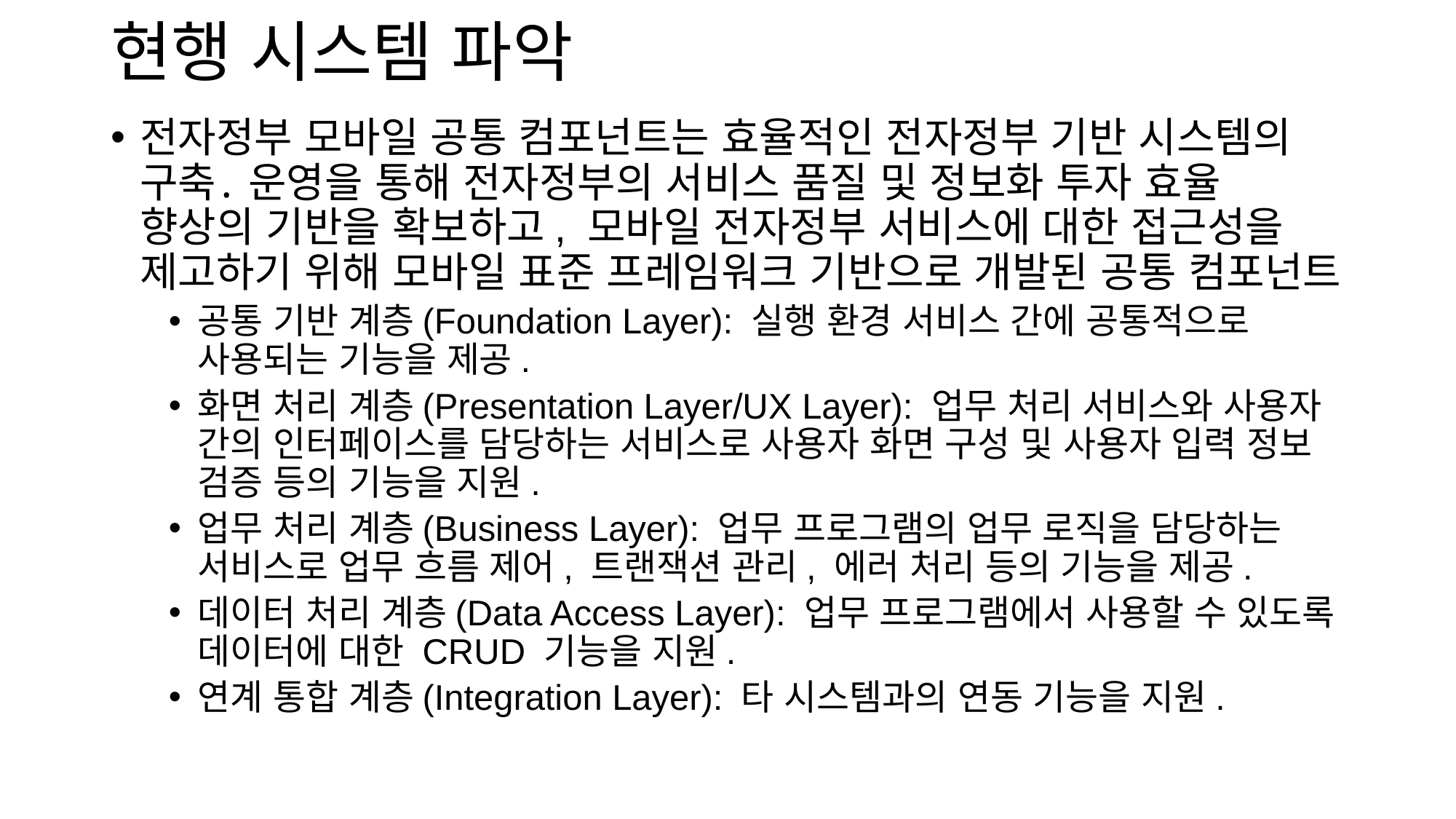

# 현행 시스템 파악
전자정부 모바일 공통 컴포넌트는 효율적인 전자정부 기반 시스템의 구축․ 운영을 통해 전자정부의 서비스 품질 및 정보화 투자 효율 향상의 기반을 확보하고, 모바일 전자정부 서비스에 대한 접근성을 제고하기 위해 모바일 표준 프레임워크 기반으로 개발된 공통 컴포넌트
공통 기반 계층(Foundation Layer): 실행 환경 서비스 간에 공통적으로 사용되는 기능을 제공.
화면 처리 계층(Presentation Layer/UX Layer): 업무 처리 서비스와 사용자 간의 인터페이스를 담당하는 서비스로 사용자 화면 구성 및 사용자 입력 정보 검증 등의 기능을 지원.
업무 처리 계층(Business Layer): 업무 프로그램의 업무 로직을 담당하는 서비스로 업무 흐름 제어, 트랜잭션 관리, 에러 처리 등의 기능을 제공.
데이터 처리 계층(Data Access Layer): 업무 프로그램에서 사용할 수 있도록 데이터에 대한 CRUD 기능을 지원.
연계 통합 계층(Integration Layer): 타 시스템과의 연동 기능을 지원.